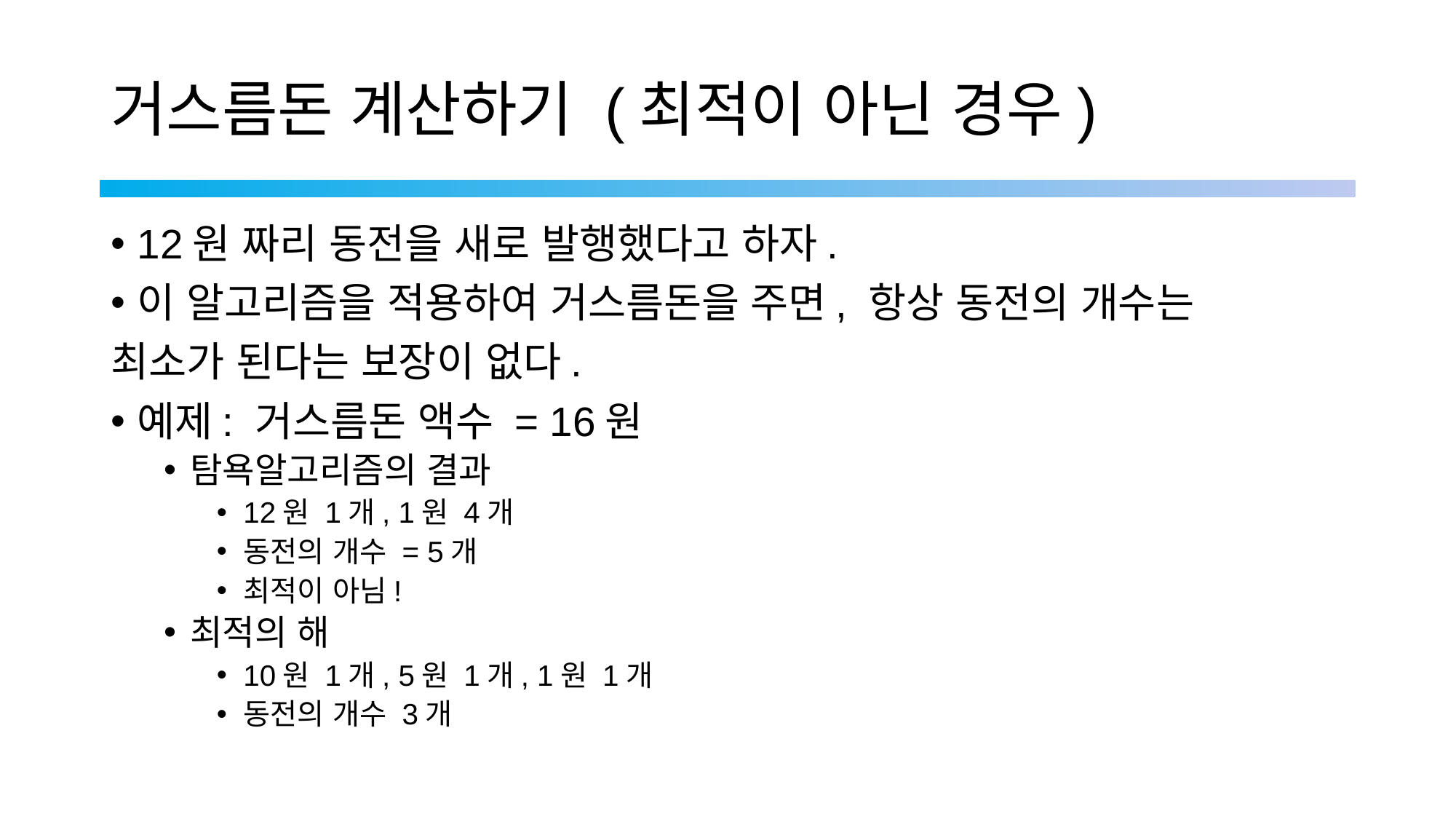

# 거스름돈 계산하기 (최적이 아닌 경우)
12원 짜리 동전을 새로 발행했다고 하자.
이 알고리즘을 적용하여 거스름돈을 주면, 항상 동전의 개수는
최소가 된다는 보장이 없다.
예제: 거스름돈 액수 = 16원
탐욕알고리즘의 결과
12원 1개, 1원 4개
동전의 개수 = 5개
최적이 아님!
최적의 해
10원 1개, 5원 1개, 1원 1개
동전의 개수 3개